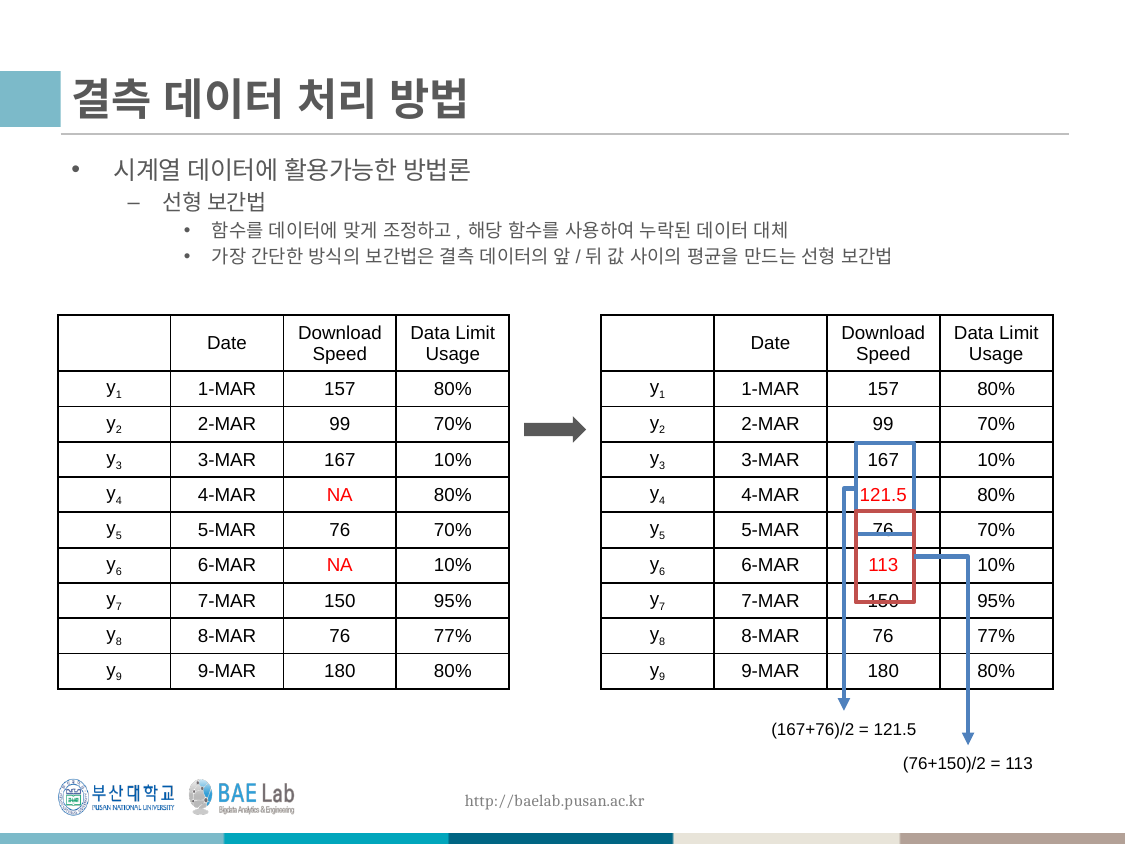

# 결측 데이터 처리 방법
시계열 데이터에 활용가능한 방법론
선형 보간법
함수를 데이터에 맞게 조정하고, 해당 함수를 사용하여 누락된 데이터 대체
가장 간단한 방식의 보간법은 결측 데이터의 앞/뒤 값 사이의 평균을 만드는 선형 보간법
|  | Date | Download Speed | Data Limit Usage |
| --- | --- | --- | --- |
| y1 | 1-MAR | 157 | 80% |
| y2 | 2-MAR | 99 | 70% |
| y3 | 3-MAR | 167 | 10% |
| y4 | 4-MAR | NA | 80% |
| y5 | 5-MAR | 76 | 70% |
| y6 | 6-MAR | NA | 10% |
| y7 | 7-MAR | 150 | 95% |
| y8 | 8-MAR | 76 | 77% |
| y9 | 9-MAR | 180 | 80% |
|  | Date | Download Speed | Data Limit Usage |
| --- | --- | --- | --- |
| y1 | 1-MAR | 157 | 80% |
| y2 | 2-MAR | 99 | 70% |
| y3 | 3-MAR | 167 | 10% |
| y4 | 4-MAR | 121.5 | 80% |
| y5 | 5-MAR | 76 | 70% |
| y6 | 6-MAR | 113 | 10% |
| y7 | 7-MAR | 150 | 95% |
| y8 | 8-MAR | 76 | 77% |
| y9 | 9-MAR | 180 | 80% |

(167+76)/2 = 121.5
(76+150)/2 = 113